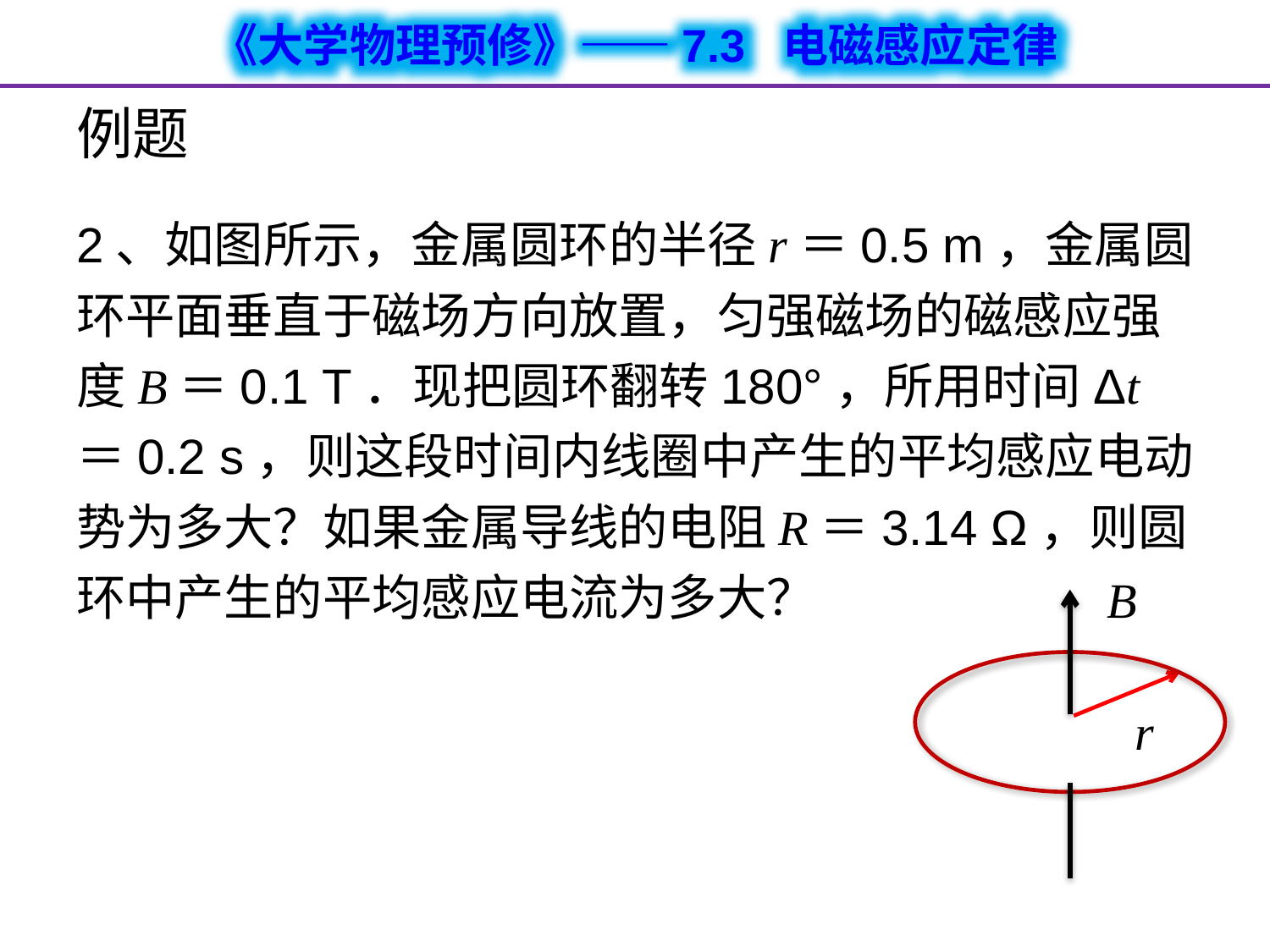

# 例题
2、如图所示，金属圆环的半径r＝0.5 m，金属圆环平面垂直于磁场方向放置，匀强磁场的磁感应强度B＝0.1 T．现把圆环翻转180°，所用时间Δt＝0.2 s，则这段时间内线圈中产生的平均感应电动势为多大？如果金属导线的电阻R＝3.14 Ω，则圆环中产生的平均感应电流为多大？
B

r